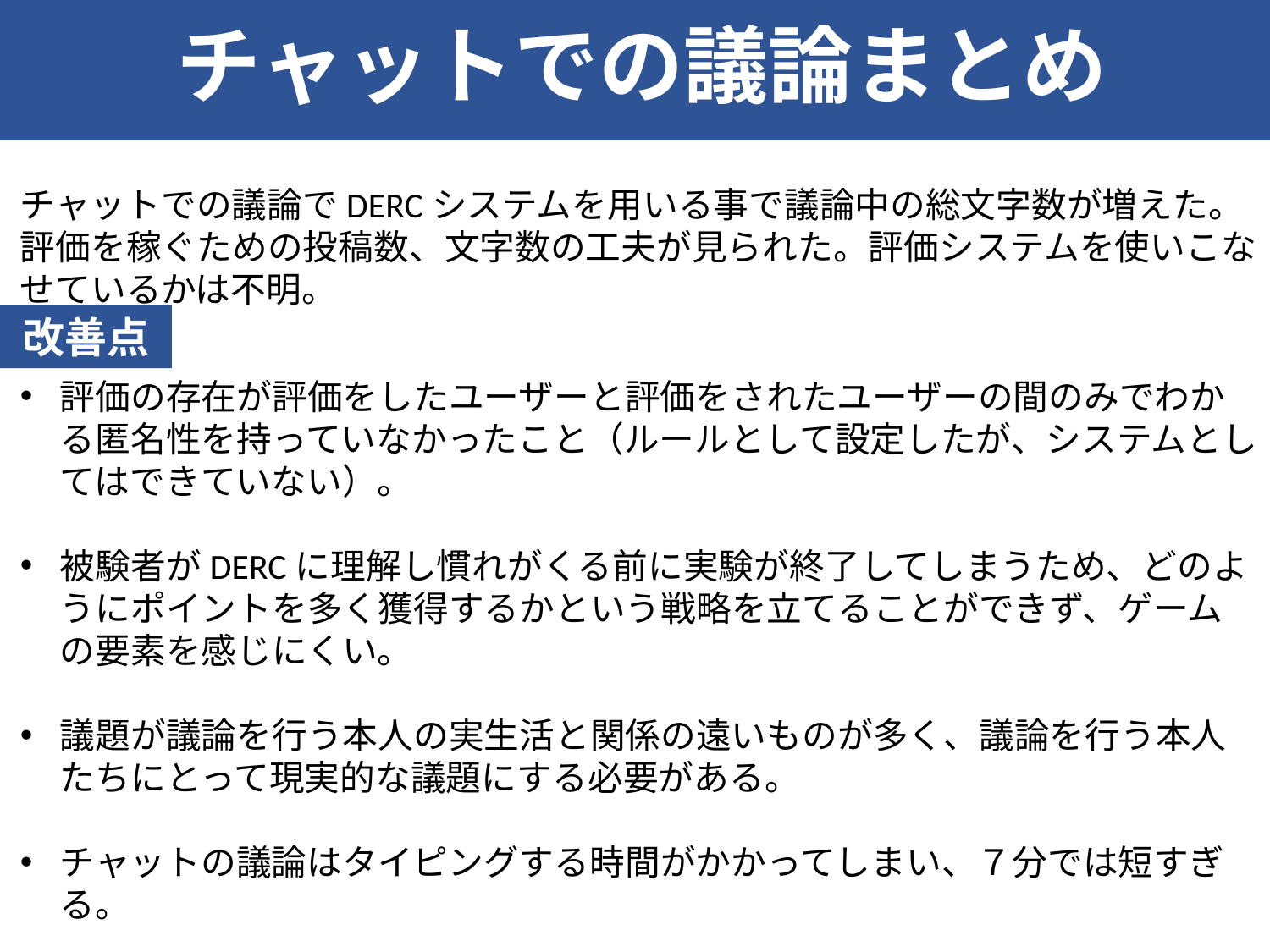

チャットでの議論まとめ
DERC
チャットでの議論でDERCシステムを用いる事で議論中の総文字数が増えた。評価を稼ぐための投稿数、文字数の工夫が見られた。評価システムを使いこなせているかは不明。
改善点
評価の存在が評価をしたユーザーと評価をされたユーザーの間のみでわかる匿名性を持っていなかったこと（ルールとして設定したが、システムとしてはできていない）。

被験者がDERCに理解し慣れがくる前に実験が終了してしまうため、どのようにポイントを多く獲得するかという戦略を立てることができず、ゲームの要素を感じにくい。

議題が議論を行う本人の実生活と関係の遠いものが多く、議論を行う本人たちにとって現実的な議題にする必要がある。

チャットの議論はタイピングする時間がかかってしまい、７分では短すぎる。